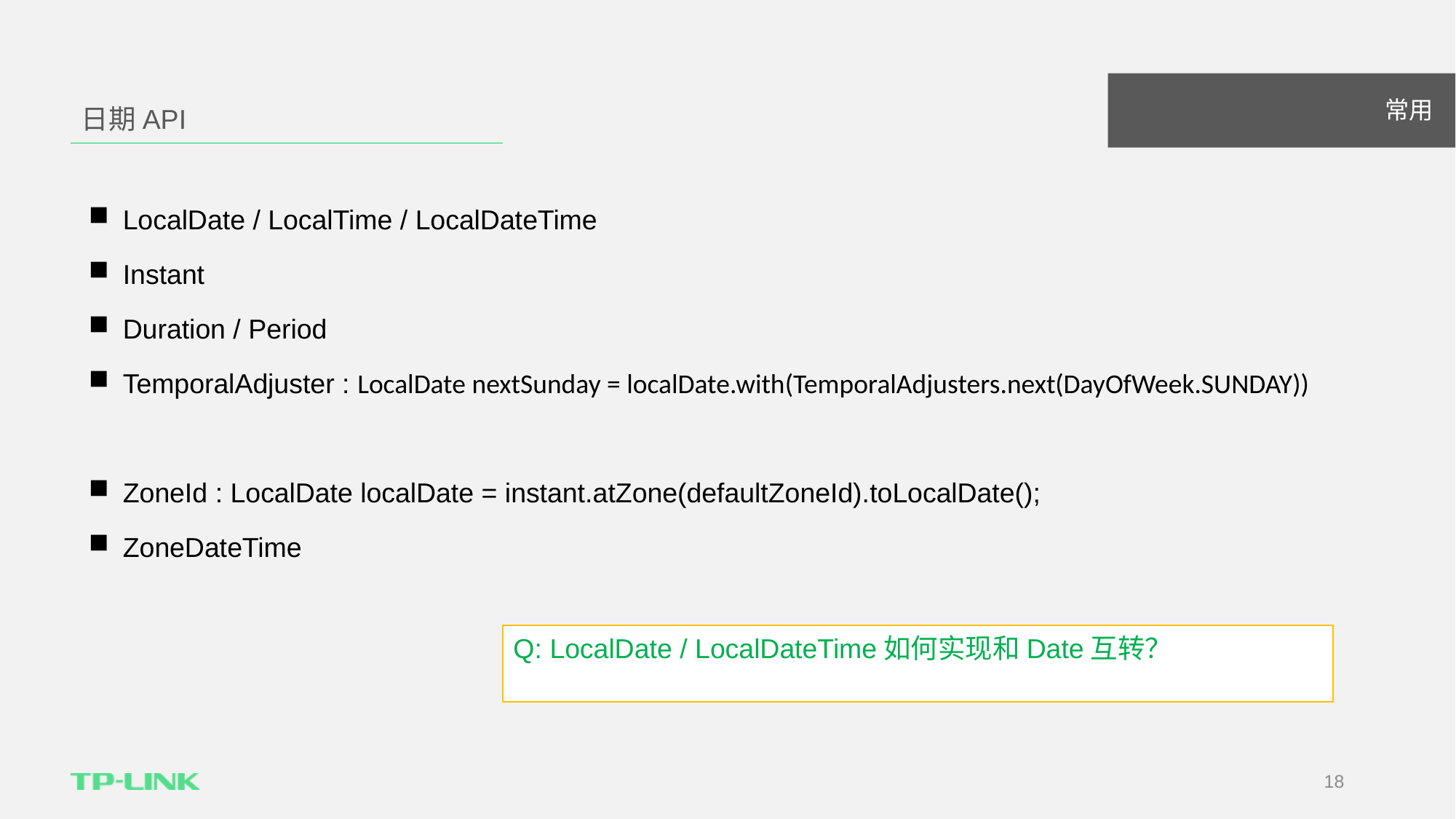

常用

# 日期API
LocalDate / LocalTime / LocalDateTime
Instant
Duration / Period
TemporalAdjuster : LocalDate nextSunday = localDate.with(TemporalAdjusters.next(DayOfWeek.SUNDAY))

ZoneId : LocalDate localDate = instant.atZone(defaultZoneId).toLocalDate();
ZoneDateTime
Q: LocalDate / LocalDateTime如何实现和Date互转？

18